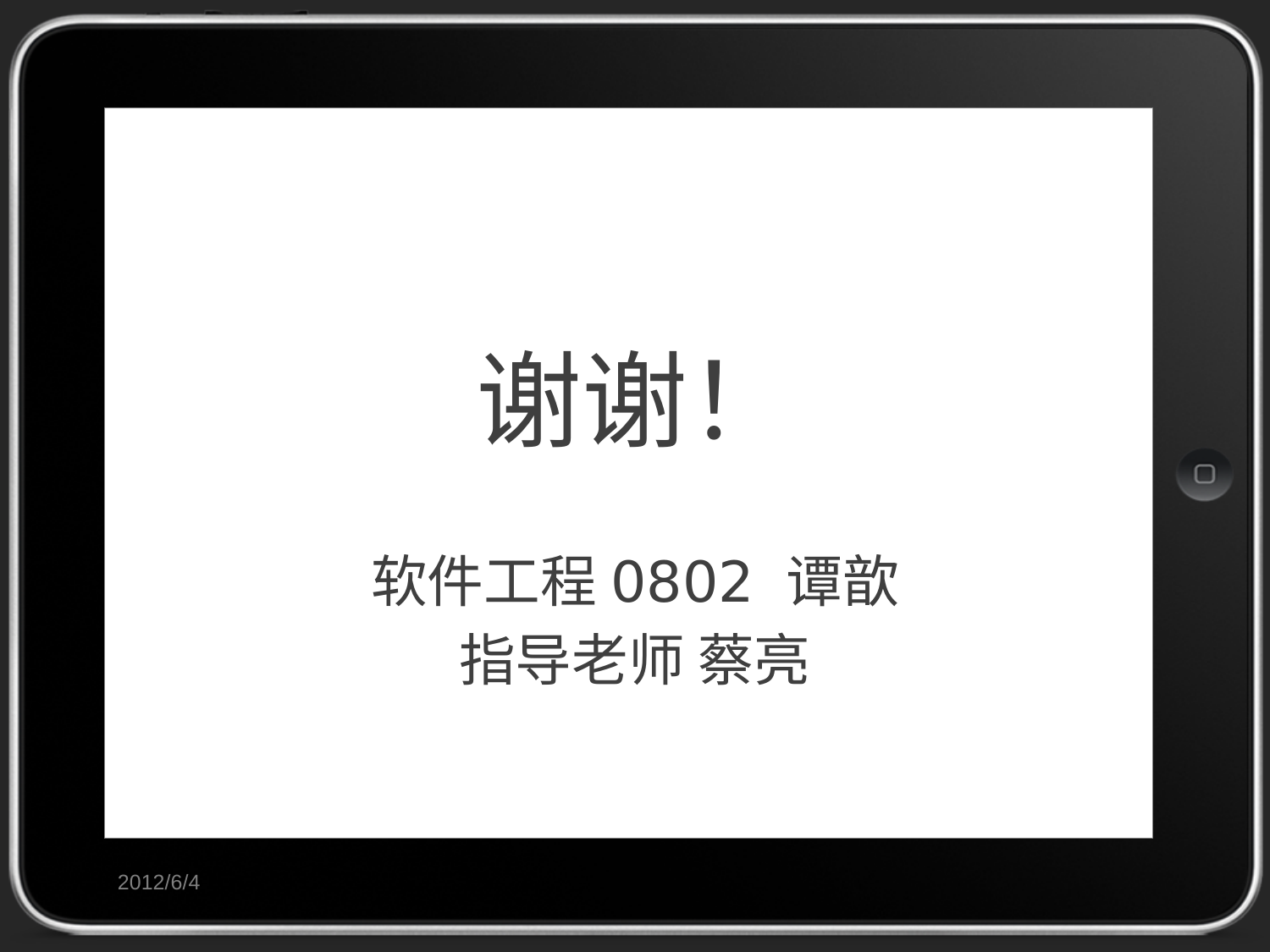

# 谢谢！
软件工程0802 谭歆
指导老师 蔡亮
2012/6/4